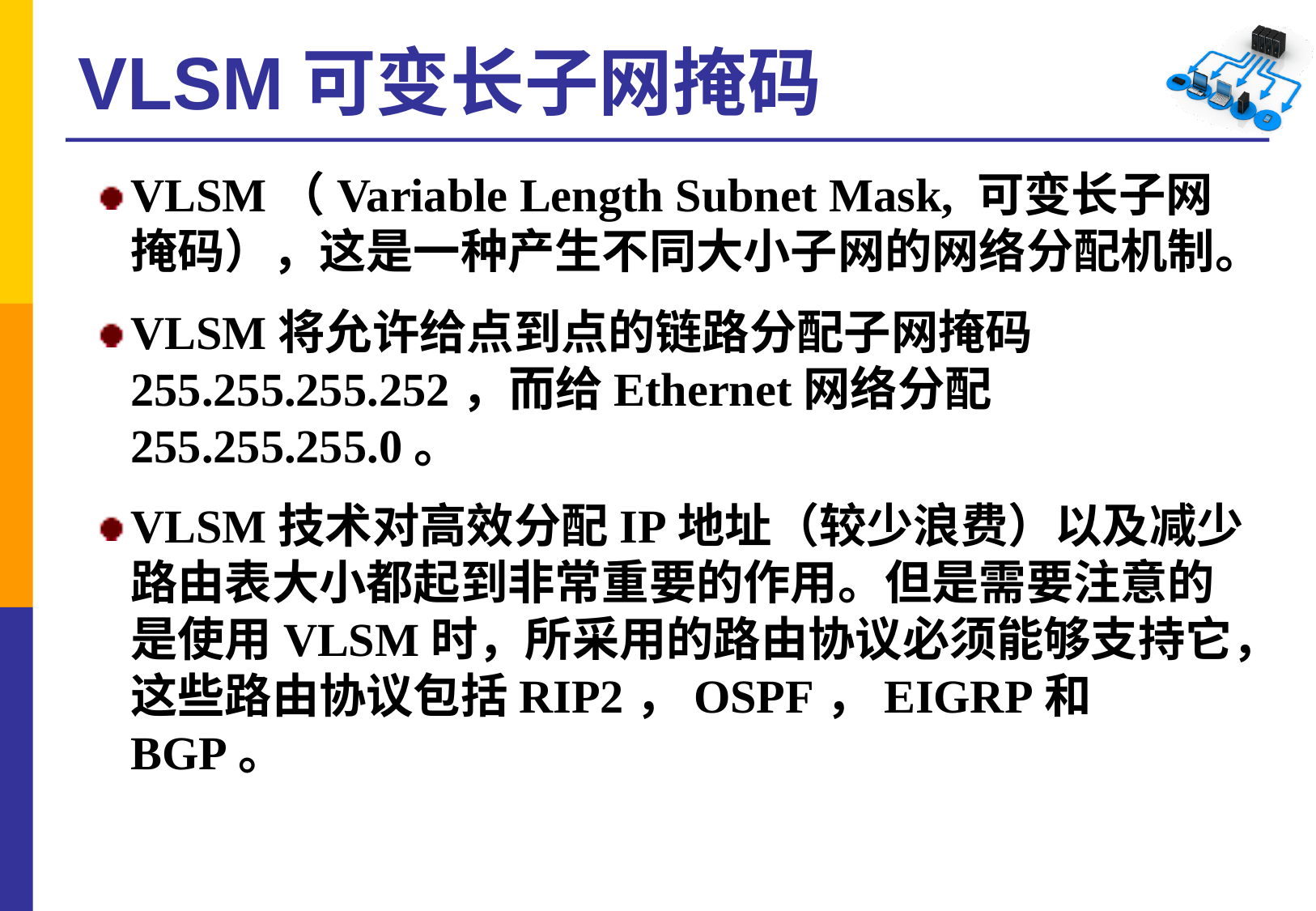

# VLSM可变长子网掩码
VLSM（Variable Length Subnet Mask, 可变长子网掩码），这是一种产生不同大小子网的网络分配机制。
VLSM将允许给点到点的链路分配子网掩码255.255.255.252，而给Ethernet网络分配255.255.255.0。
VLSM技术对高效分配IP地址（较少浪费）以及减少路由表大小都起到非常重要的作用。但是需要注意的是使用VLSM时，所采用的路由协议必须能够支持它，这些路由协议包括RIP2，OSPF，EIGRP和BGP。